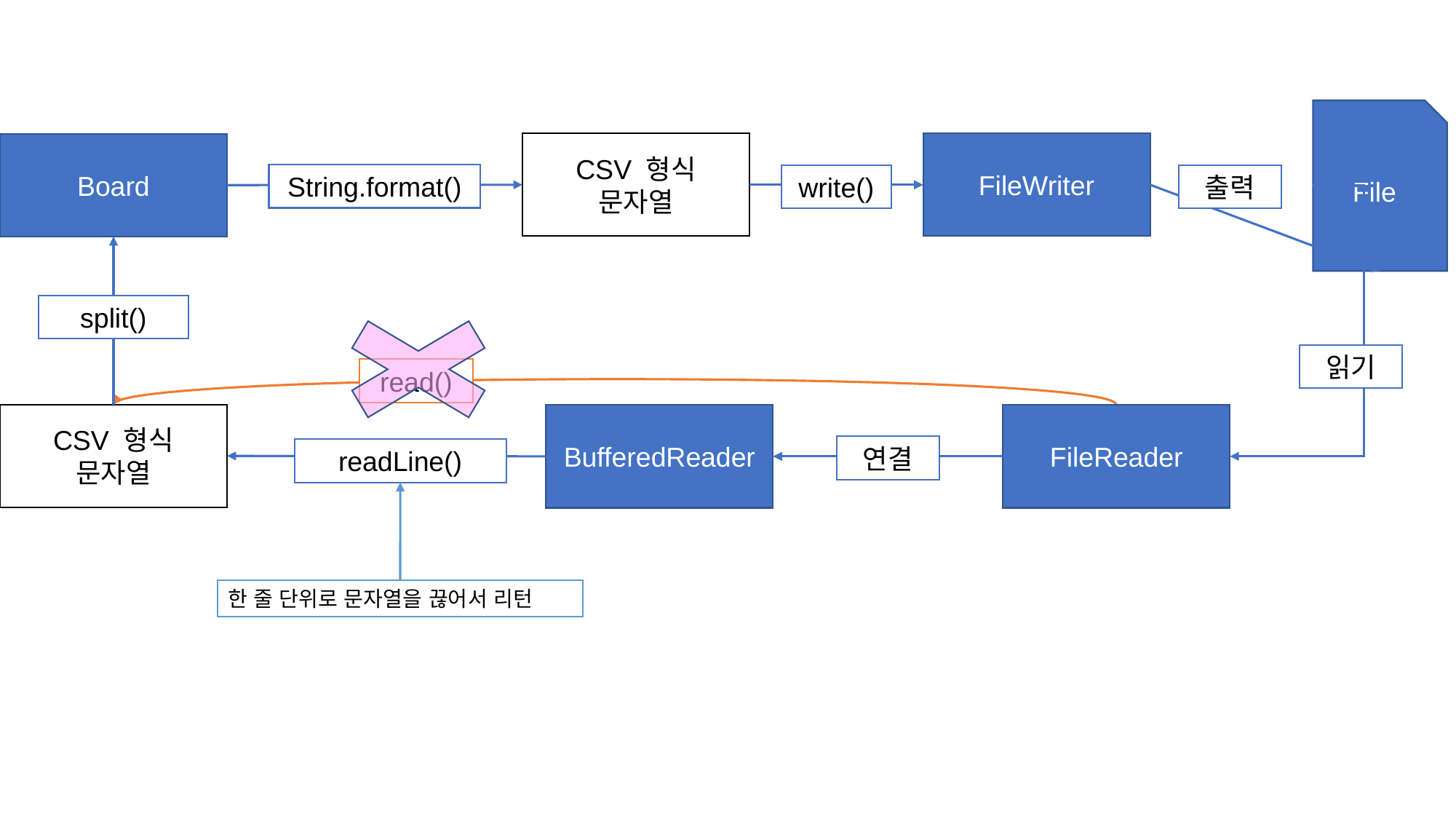

File
CSV 형식
문자열
FileWriter
Board
String.format()
출력
write()
split()

읽기
read()
CSV 형식
문자열
BufferedReader
FileReader
연결
readLine()
한 줄 단위로 문자열을 끊어서 리턴